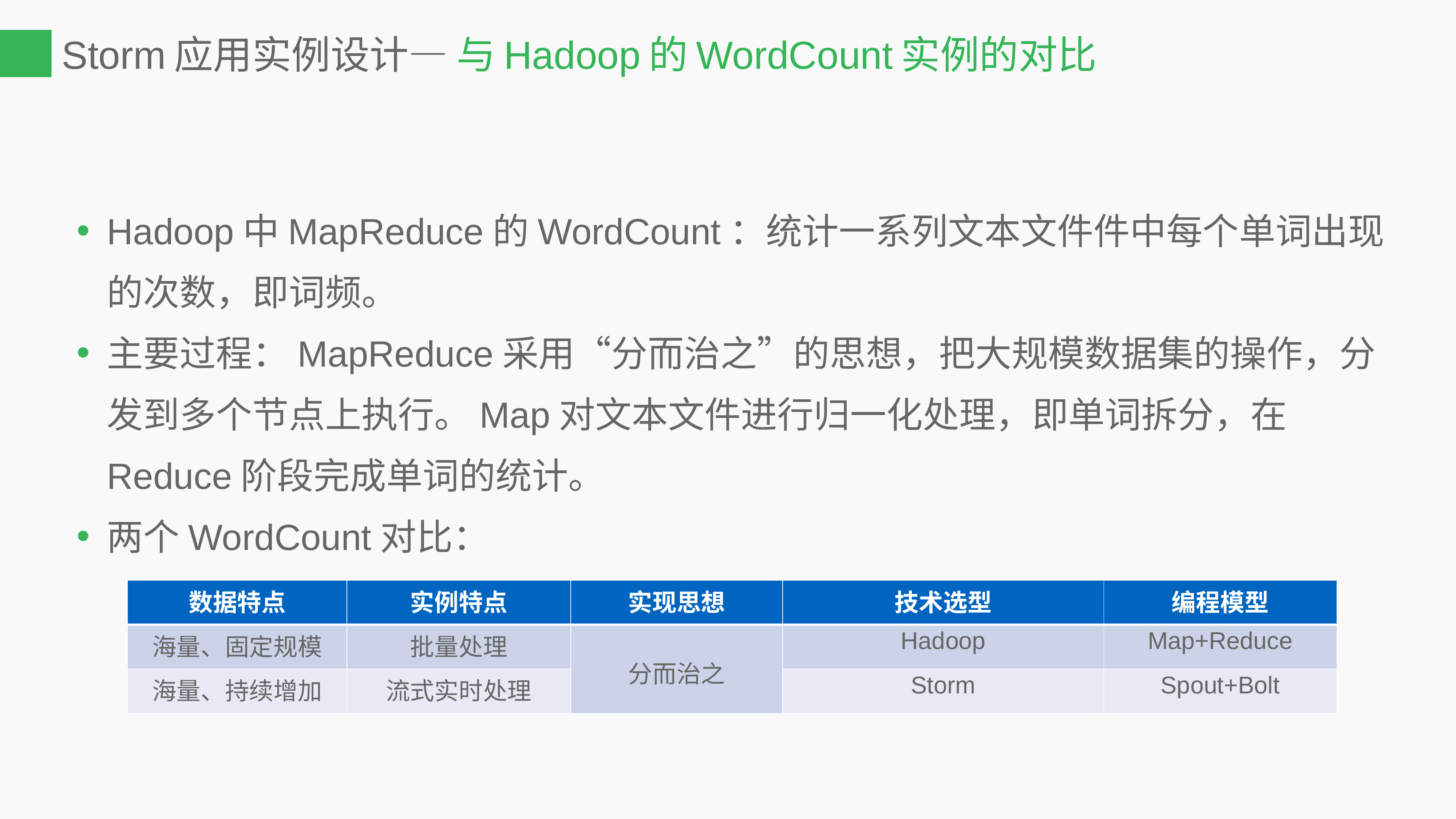

# Storm应用实例设计— 与Hadoop的WordCount实例的对比
Hadoop中MapReduce的WordCount：统计一系列文本文件件中每个单词出现的次数，即词频。
主要过程：MapReduce采用“分而治之”的思想，把大规模数据集的操作，分发到多个节点上执行。Map对文本文件进行归一化处理，即单词拆分，在Reduce阶段完成单词的统计。
两个WordCount对比：
| 数据特点 | 实例特点 | 实现思想 | 技术选型 | 编程模型 |
| --- | --- | --- | --- | --- |
| 海量、固定规模 | 批量处理 | 分而治之 | Hadoop | Map+Reduce |
| 海量、持续增加 | 流式实时处理 |  | Storm | Spout+Bolt |